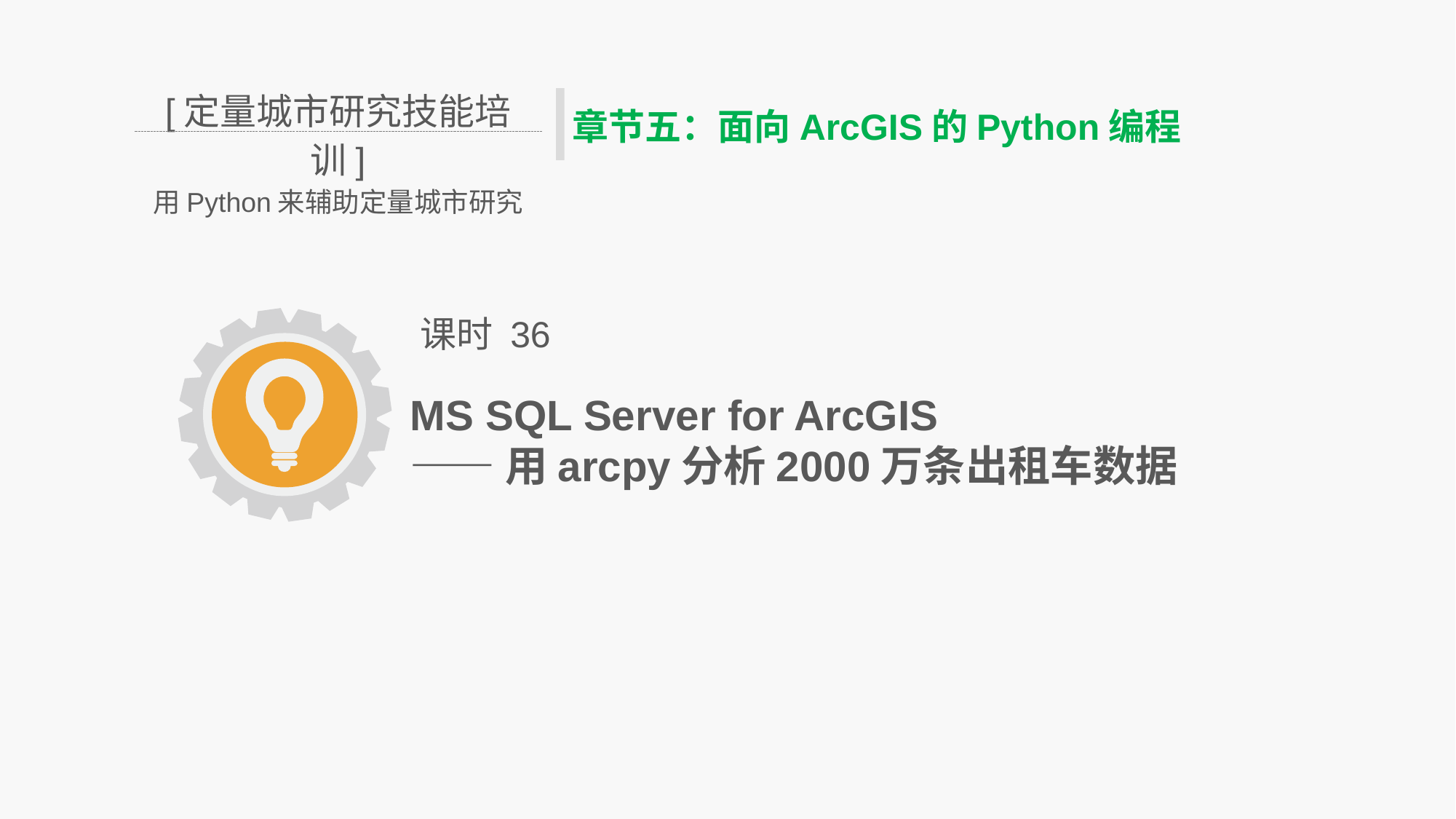

课时 36

MS SQL Server for ArcGIS
——用arcpy分析2000万条出租车数据